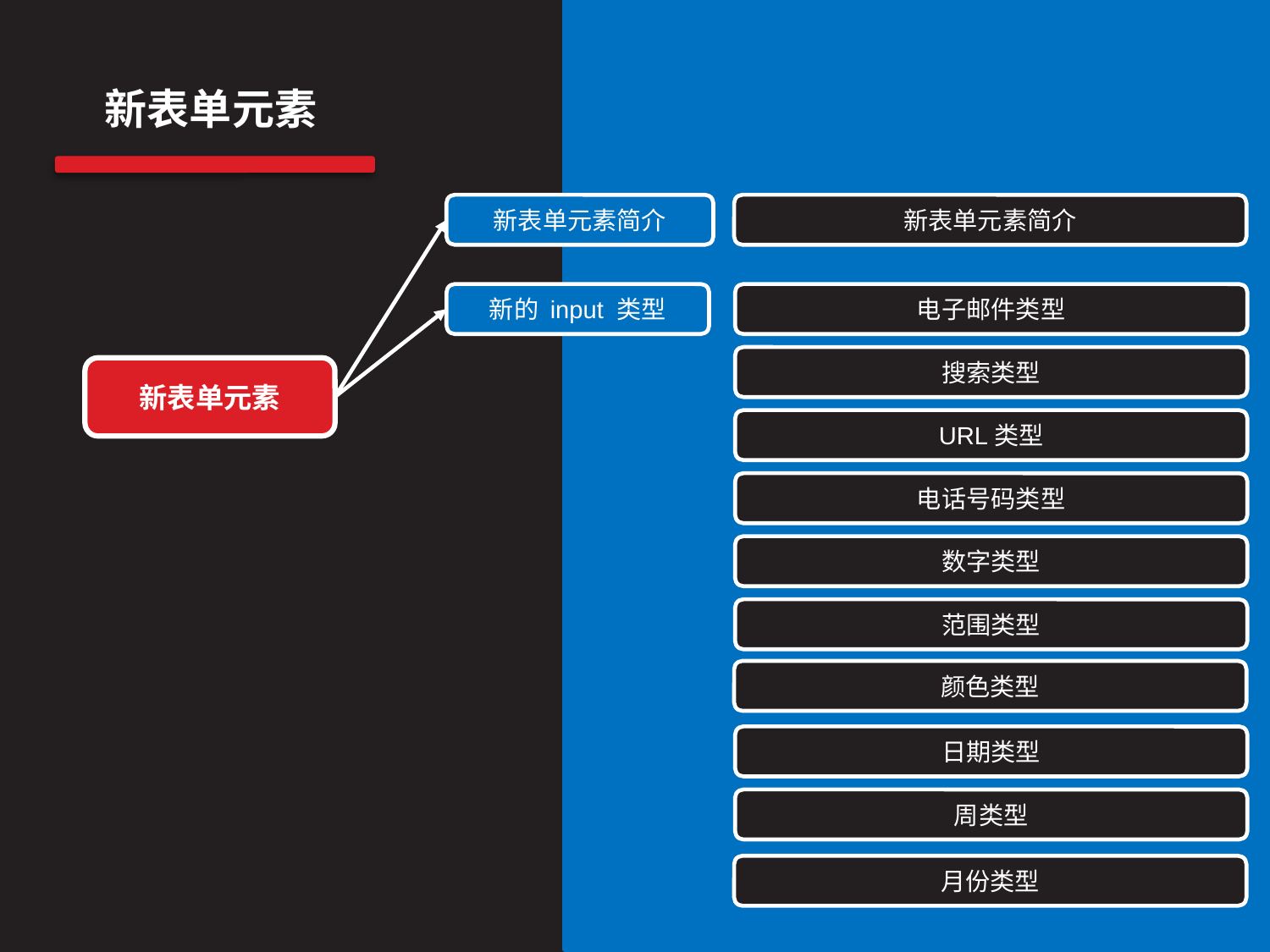

新表单元素

新表单元素简介
新表单元素简介
新的 input 类型
电子邮件类型
搜索类型
新表单元素
URL类型
电话号码类型
数字类型
范围类型
颜色类型
日期类型
周类型
月份类型